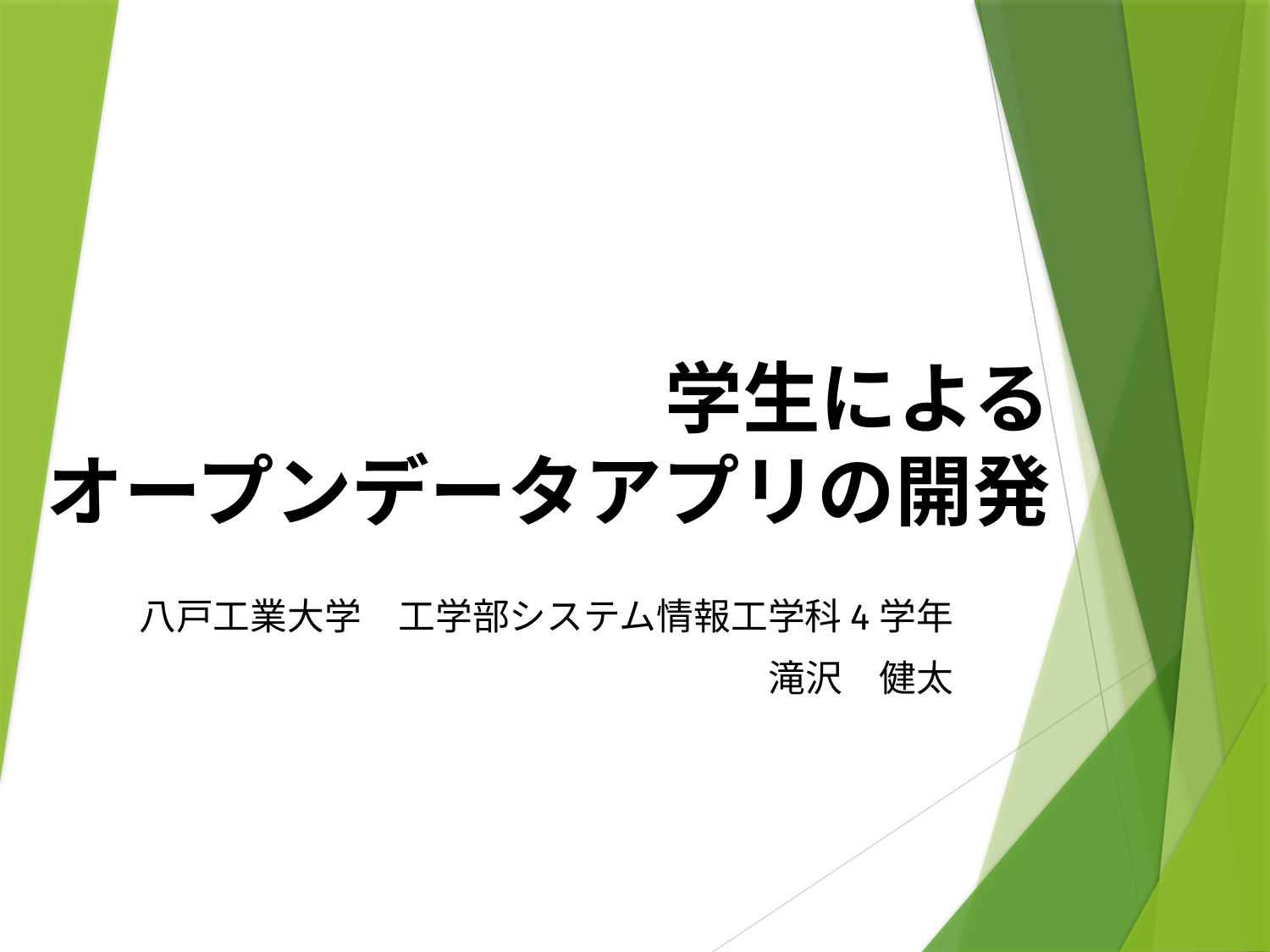

# 学生による オープンデータアプリの開発
八戸工業大学　工学部システム情報工学科4学年
滝沢　健太